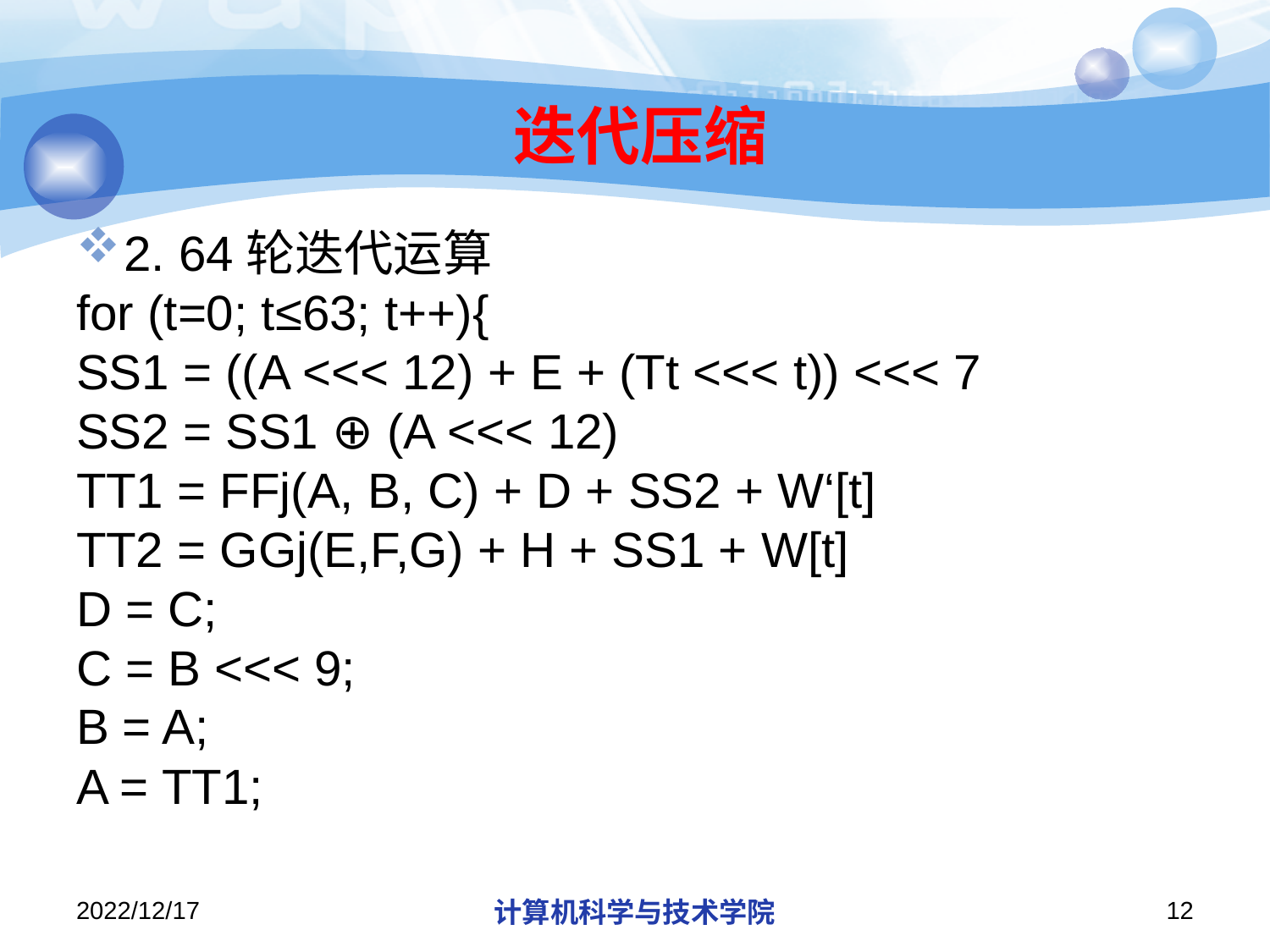

# 迭代压缩
2. 64轮迭代运算
for (t=0; t≤63; t++){
SS1 = ((A <<< 12) + E + (Tt <<< t)) <<< 7
SS2 = SS1 ⊕ (A <<< 12)
TT1 = FFj(A, B, C) + D + SS2 + W‘[t]
TT2 = GGj(E,F,G) + H + SS1 + W[t]
D = C;
C = B <<< 9;
B = A;
A = TT1;
2022/12/17
计算机科学与技术学院
12